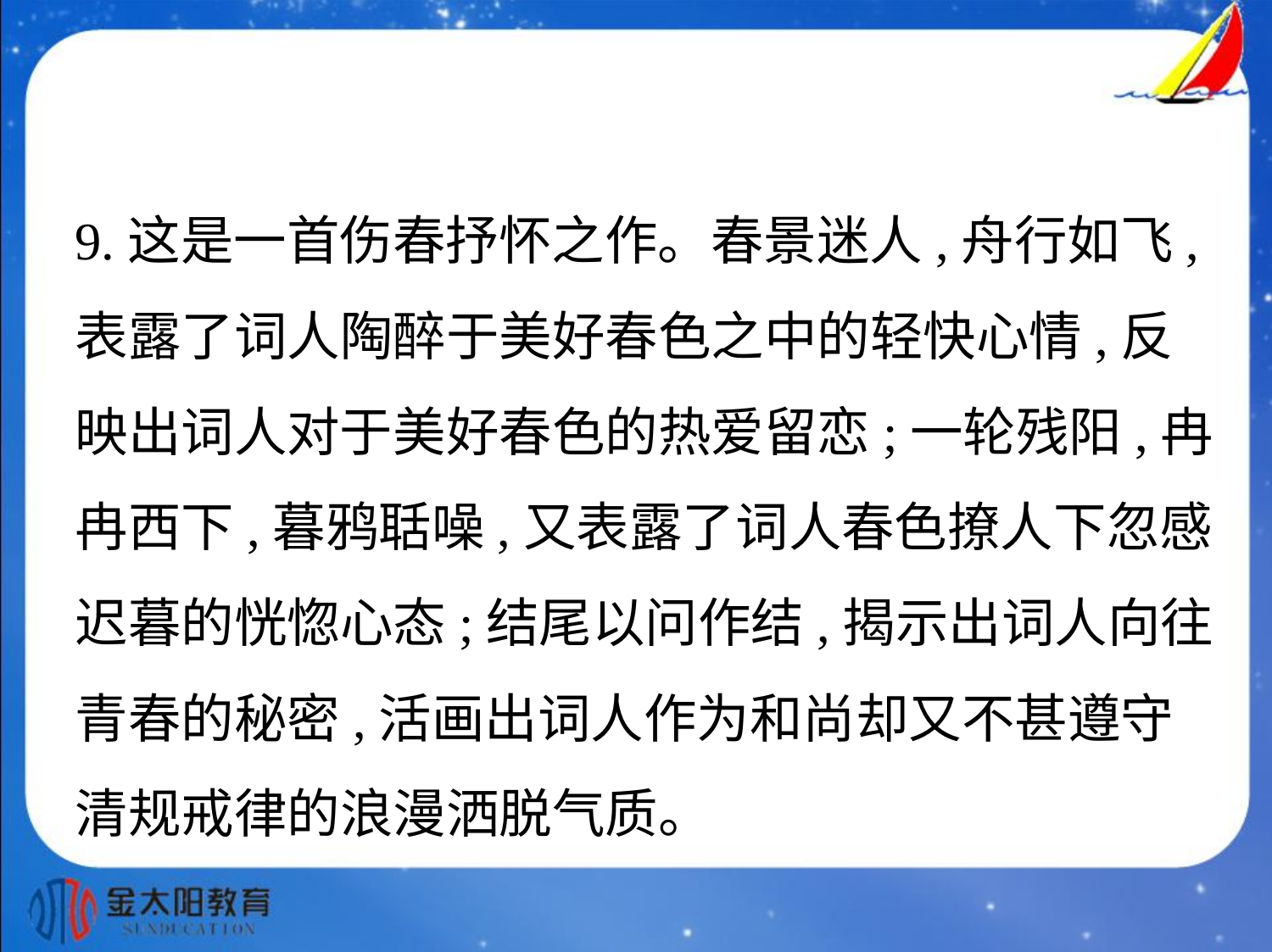

9.这是一首伤春抒怀之作。春景迷人,舟行如飞,
表露了词人陶醉于美好春色之中的轻快心情,反
映出词人对于美好春色的热爱留恋;一轮残阳,冉
冉西下,暮鸦聒噪,又表露了词人春色撩人下忽感
迟暮的恍惚心态;结尾以问作结,揭示出词人向往
青春的秘密,活画出词人作为和尚却又不甚遵守
清规戒律的浪漫洒脱气质。